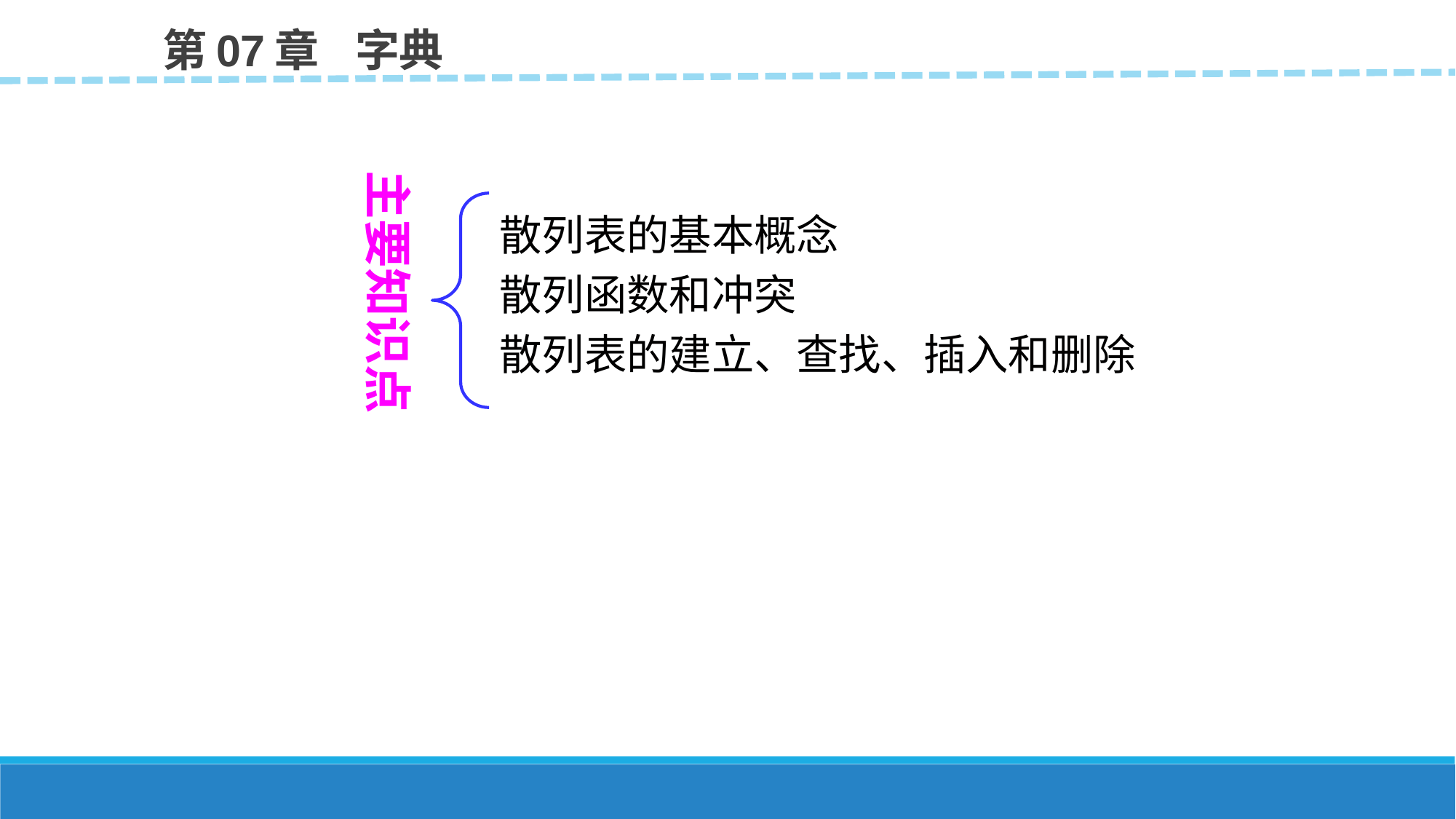

第07章    字典
主要知识点

散列表的基本概念
散列函数和冲突
散列表的建立、查找、插入和删除